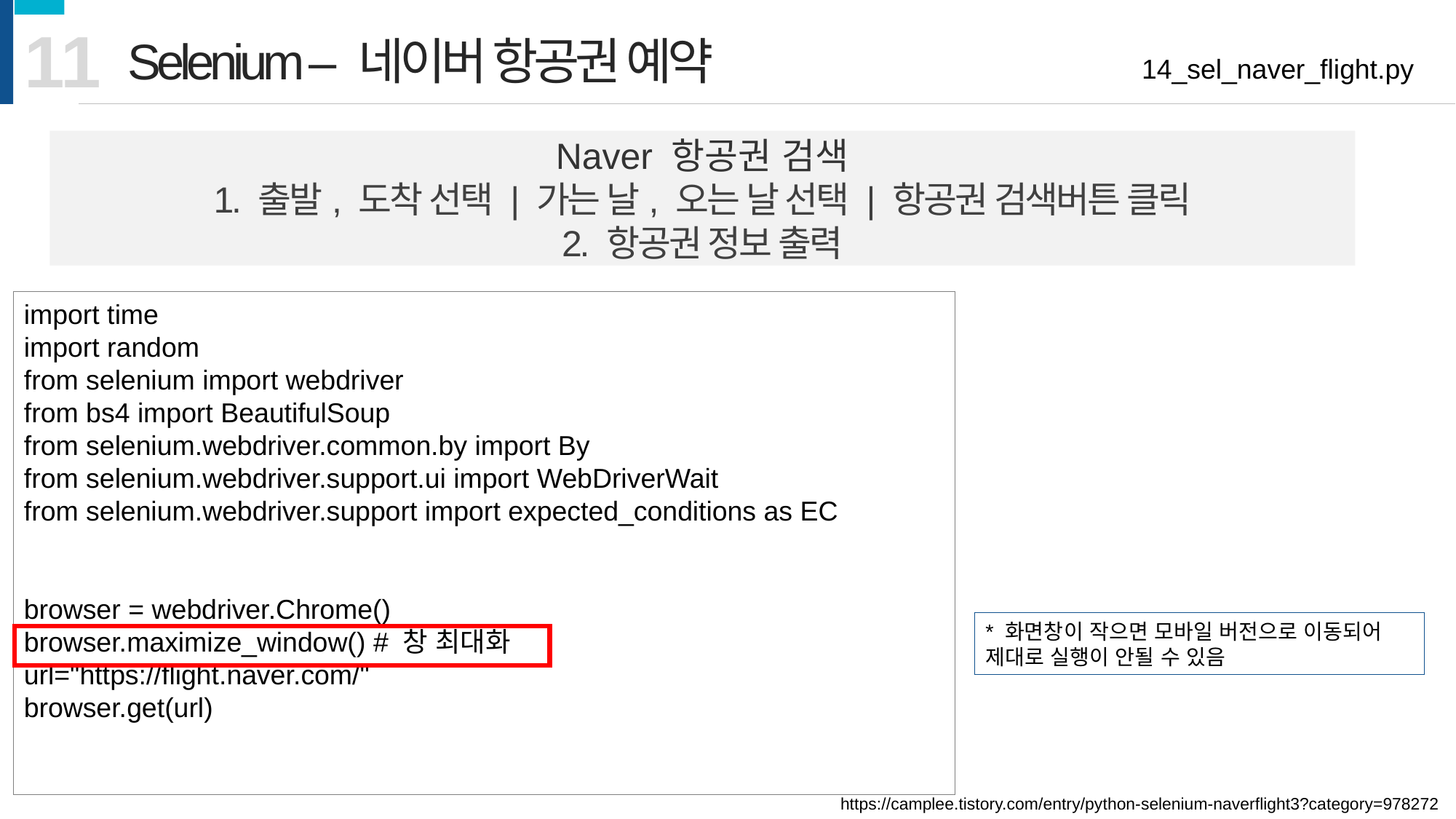

11
Selenium – 네이버 항공권 예약
14_sel_naver_flight.py
Naver 항공권 검색
1. 출발, 도착 선택 | 가는 날, 오는 날 선택 | 항공권 검색버튼 클릭
2. 항공권 정보 출력
import time
import random
from selenium import webdriver
from bs4 import BeautifulSoup
from selenium.webdriver.common.by import By
from selenium.webdriver.support.ui import WebDriverWait
from selenium.webdriver.support import expected_conditions as EC

browser = webdriver.Chrome()
browser.maximize_window() # 창 최대화
url="https://flight.naver.com/"
browser.get(url)
* 화면창이 작으면 모바일 버전으로 이동되어
제대로 실행이 안될 수 있음

https://camplee.tistory.com/entry/python-selenium-naverflight3?category=978272